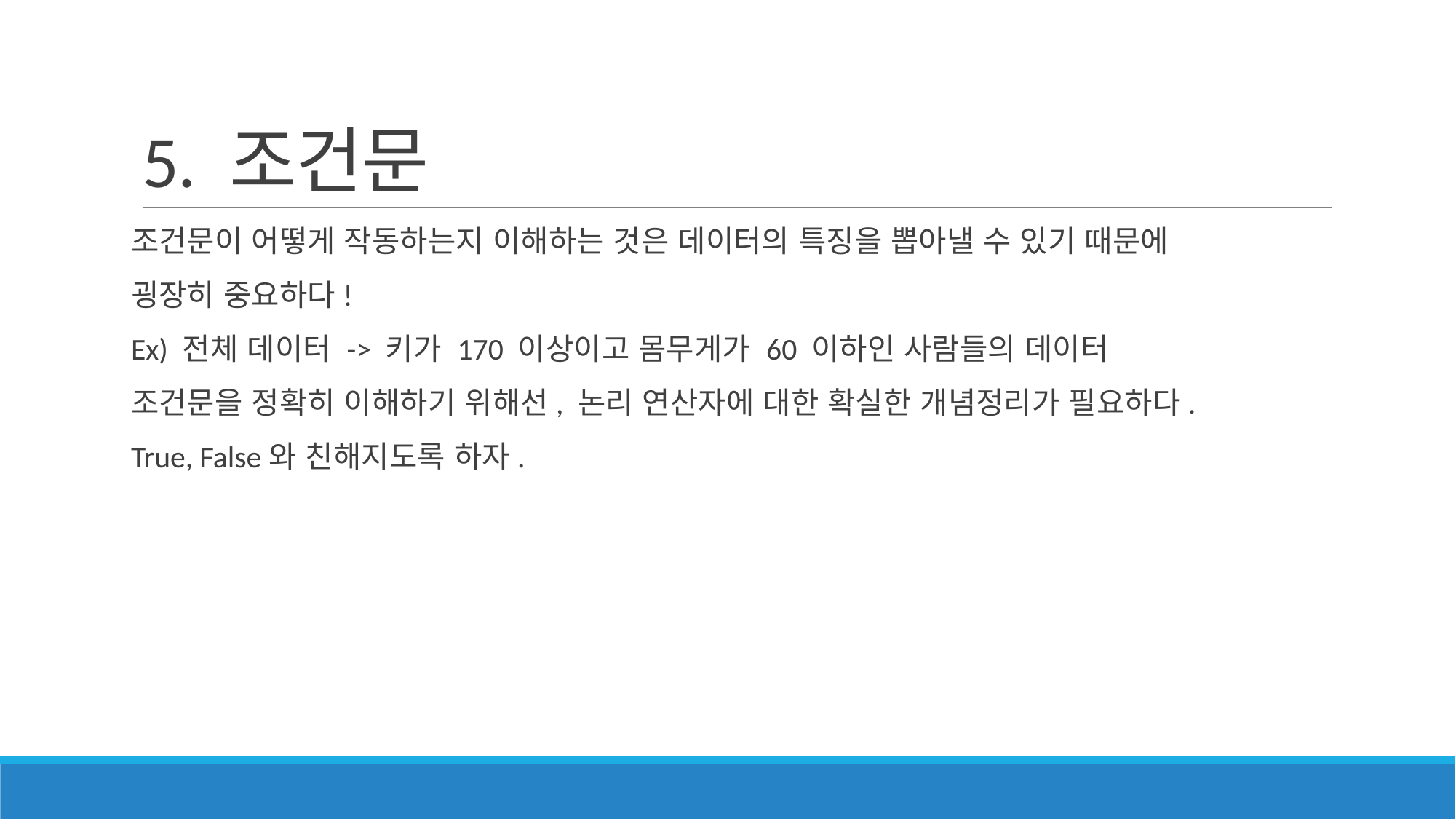

# 5. 조건문
조건문이 어떻게 작동하는지 이해하는 것은 데이터의 특징을 뽑아낼 수 있기 때문에
굉장히 중요하다!
Ex) 전체 데이터 -> 키가 170 이상이고 몸무게가 60 이하인 사람들의 데이터
조건문을 정확히 이해하기 위해선, 논리 연산자에 대한 확실한 개념정리가 필요하다.
True, False와 친해지도록 하자.